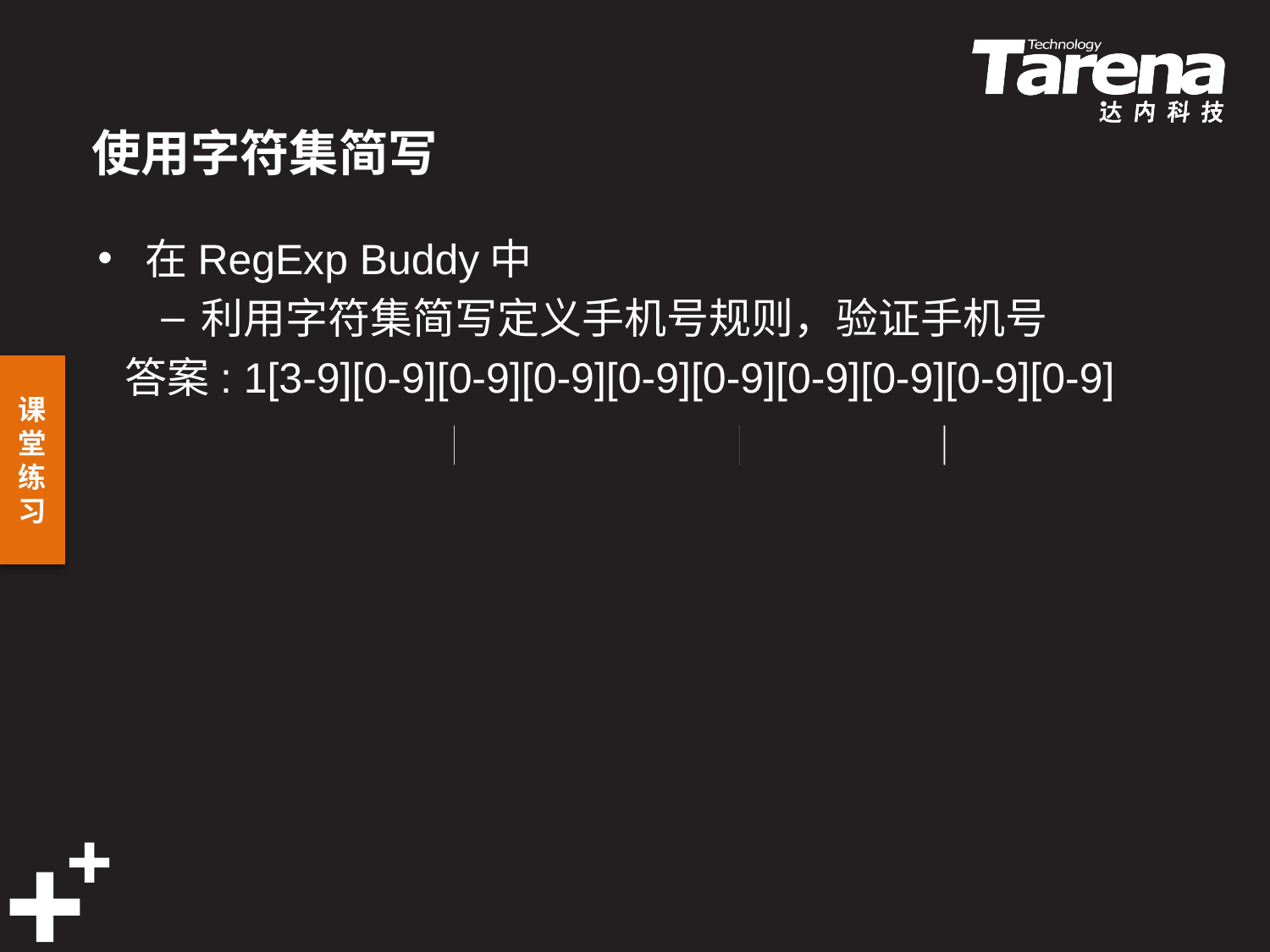

# 使用字符集简写
在RegExp Buddy中
利用字符集简写定义手机号规则，验证手机号
 答案: 1[3-9][0-9][0-9][0-9][0-9][0-9][0-9][0-9][0-9][0-9]
1  [3
    4
    5
    6
    7
    8
    9]
[0
 1
 2
 3
 4
 5
 6
 7
 8
 9]
[0
 1
 2
 3
 4
 5
 6
 7
 8
 9]
[0
 1
 2
 3
 4
 5
 6
 7
 8
 9]
[0
 1
 2
 3
 4
 5
 6
 7
 8
 9]
[0
 1
 2
 3
 4
 5
 6
 7
 8
 9]
[0
 1
 2
 3
 4
 5
 6
 7
 8
 9]
[0
 1
 2
 3
 4
 5
 6
 7
 8
 9]
[0
 1
 2
 3
 4
 5
 6
 7
 8
 9]
[0
 1
 2
 3
 4
 5
 6
 7
 8
 9]